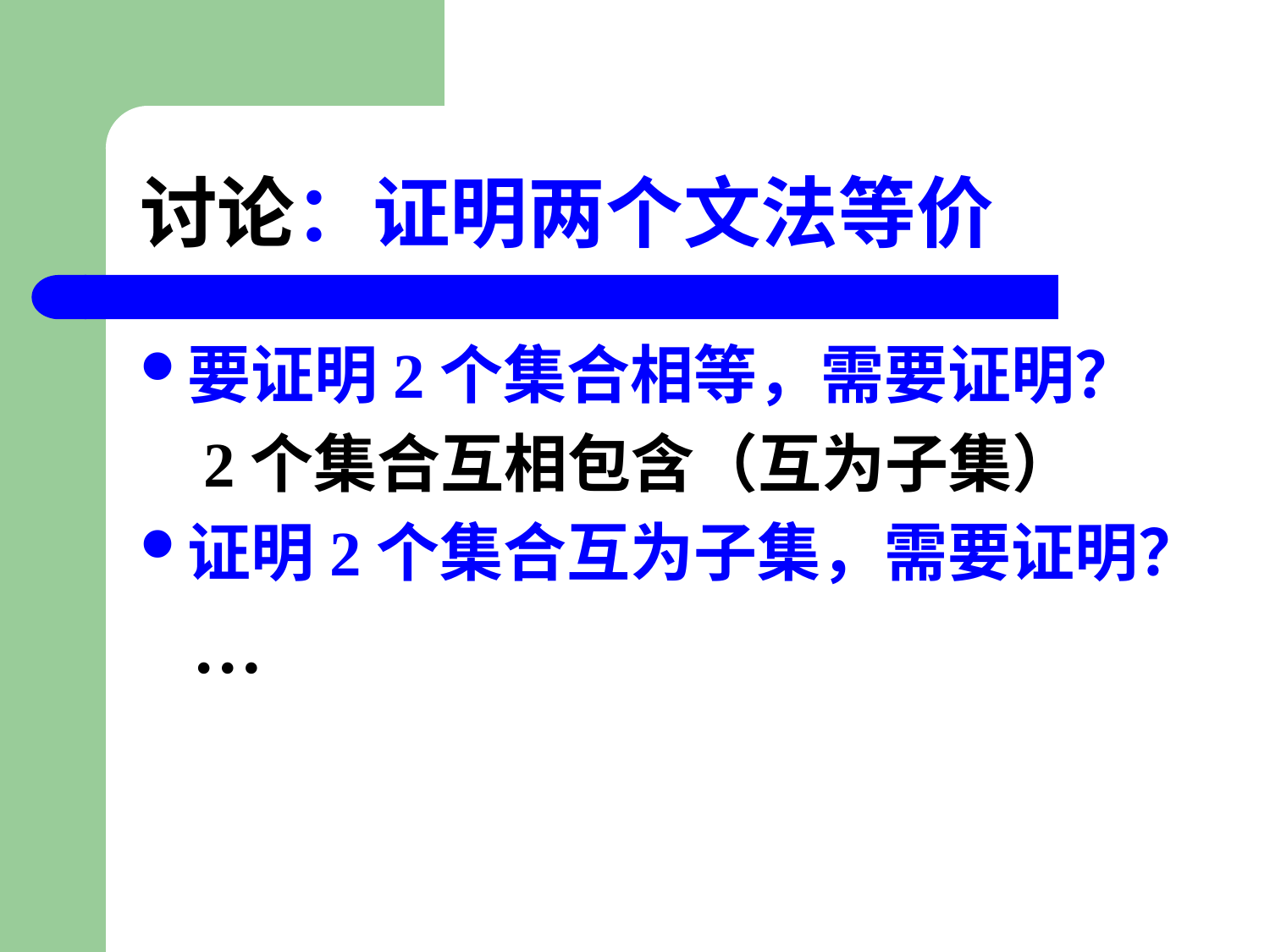

# 讨论：证明两个文法等价
要证明2个集合相等，需要证明？
    2个集合互相包含（互为子集）
证明2个集合互为子集，需要证明？
   …